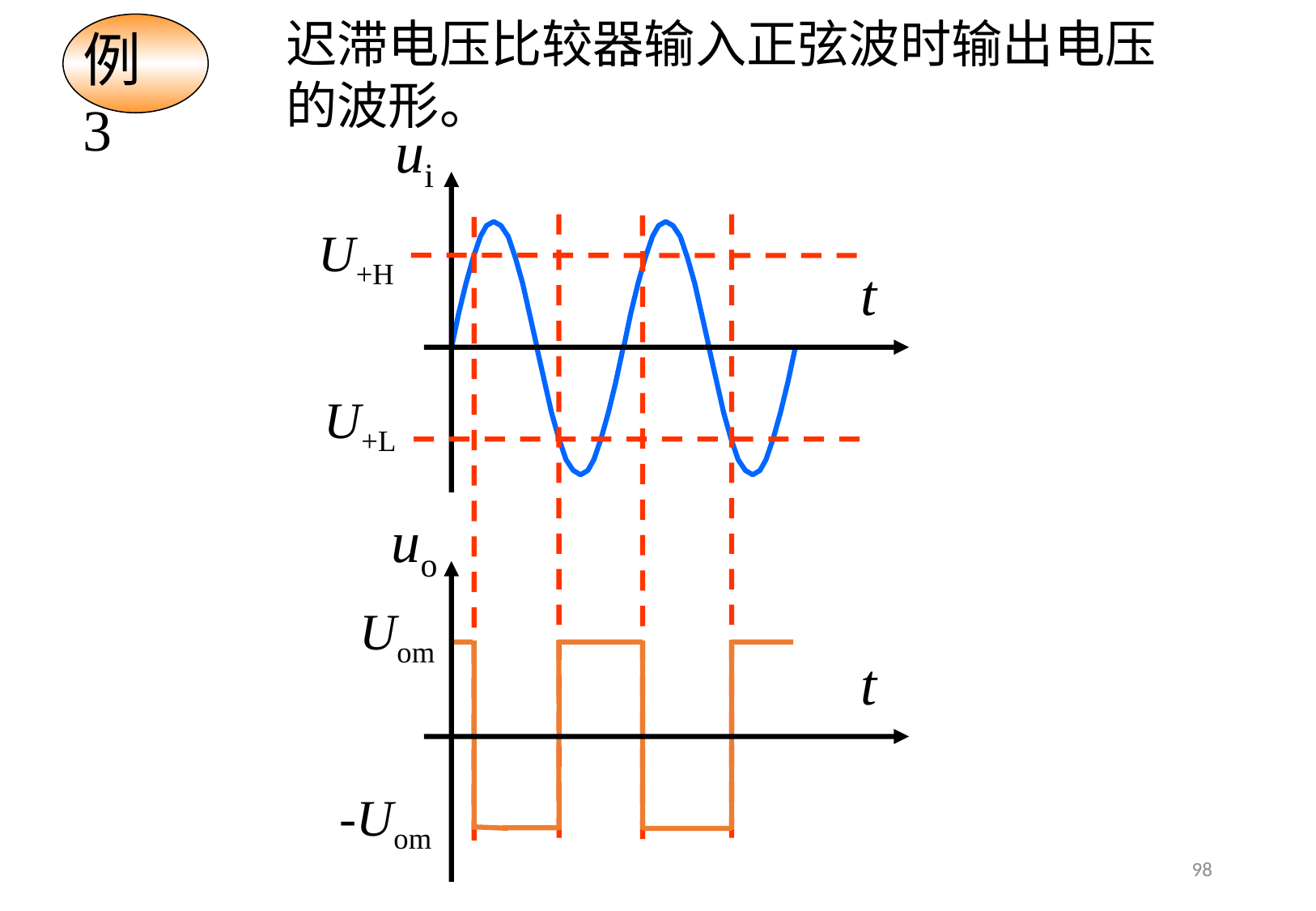

迟滞电压比较器输入正弦波时输出电压的波形。

例3
ui

t

U+H

U+L

uo

t
Uom
-Uom

98